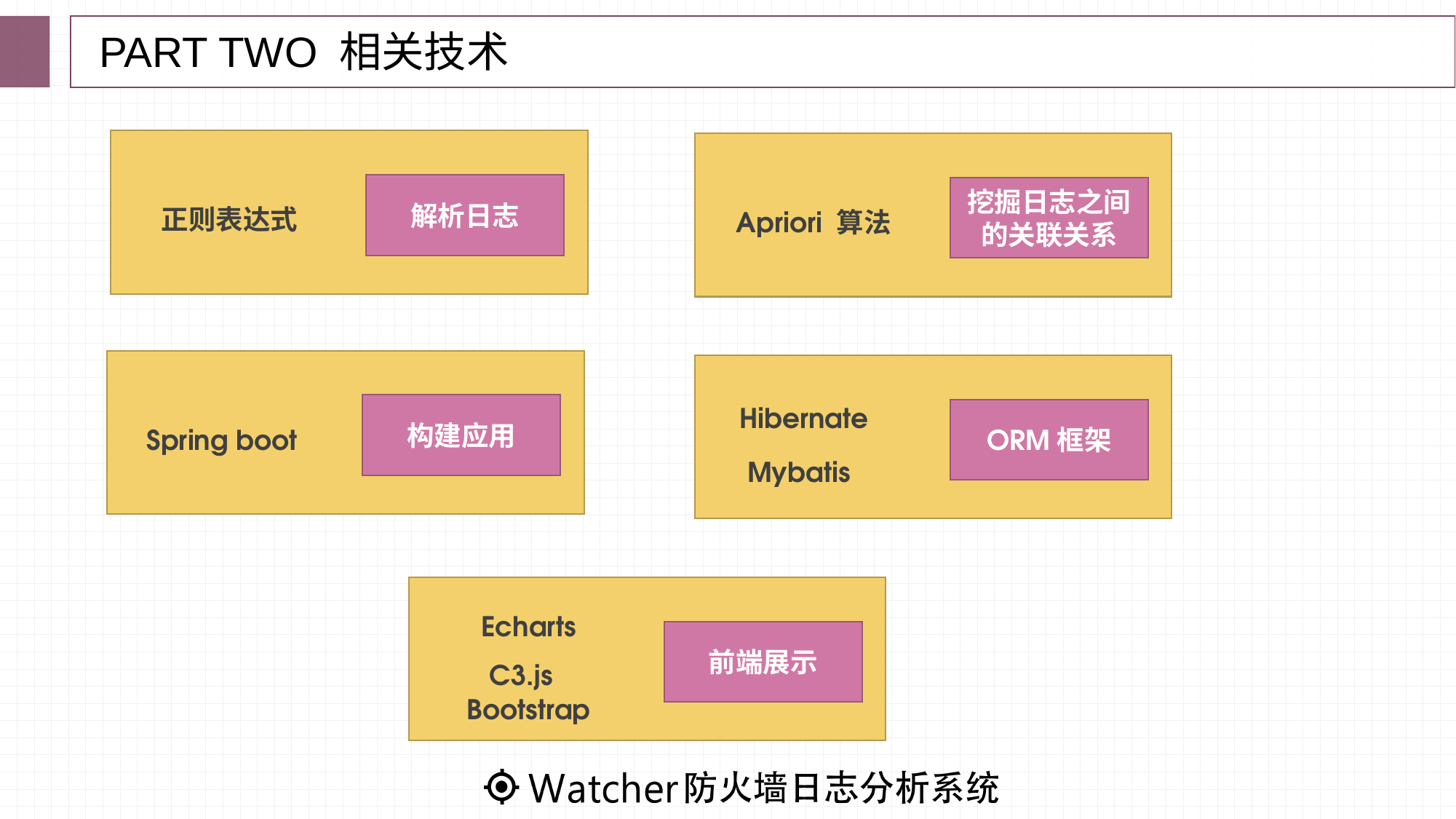

PART TWO 相关技术

正则表达式
解析日志

Apriori 算法
挖掘日志之间的关联关系

Spring boot
构建应用

Mybatis
ORM框架
Hibernate

C3.js
前端展示
Echarts
Bootstrap